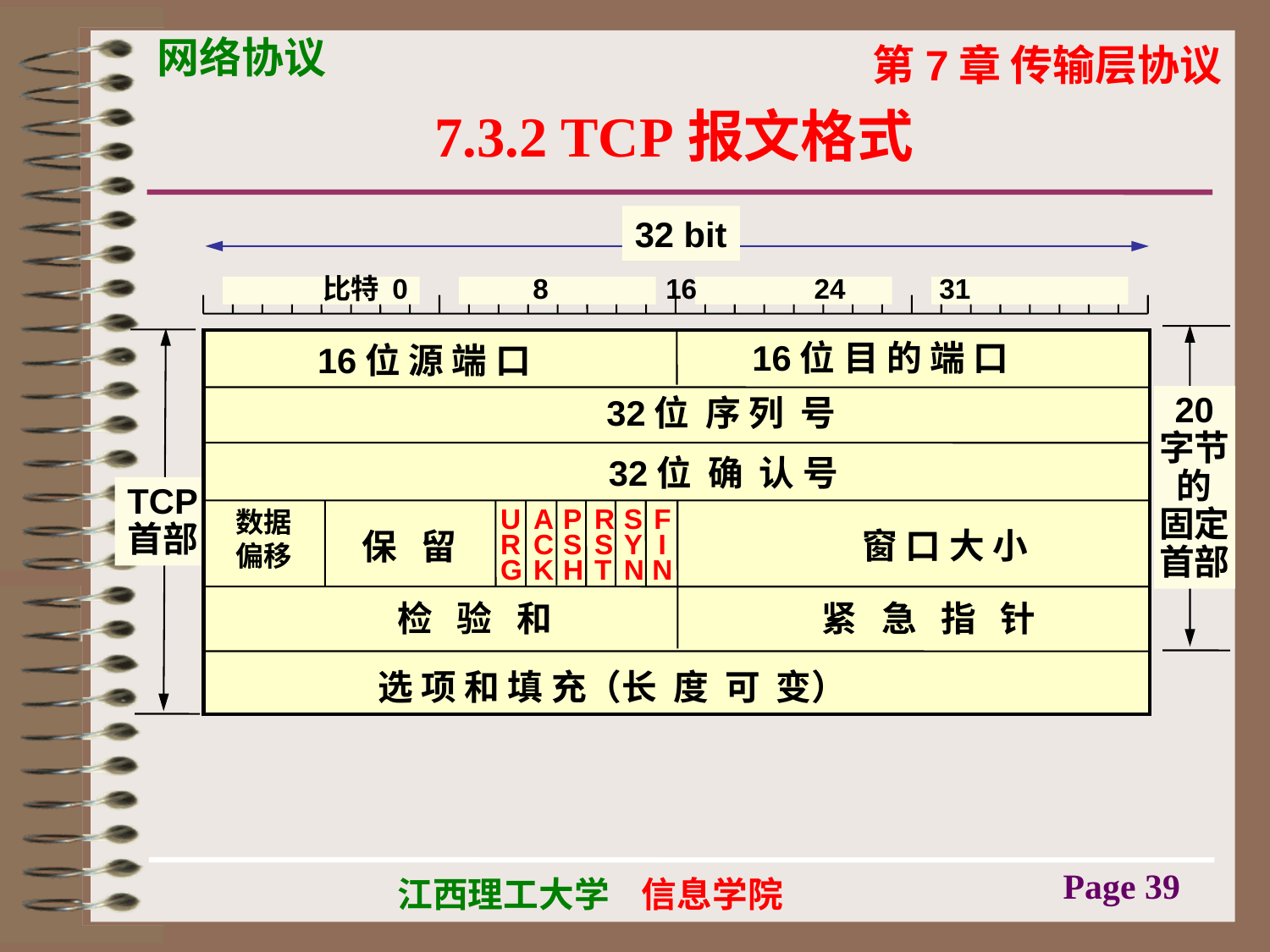

# 7.3.2 TCP报文格式
32 bit

比特 0                8               16               24            31

16位 目 的 端 口

16位 源 端 口
32位  序 列  号
20 字节的
固定首部

  32位  确  认 号
TCP
首部
数据
偏移

U
R
G
A
C
K
P
S
H
R
S
T
S
Y
N
F
I
N
窗 口 大 小
保   留

紧   急   指   针
检   验   和

选 项 和 填 充（长  度  可  变）

Page 39